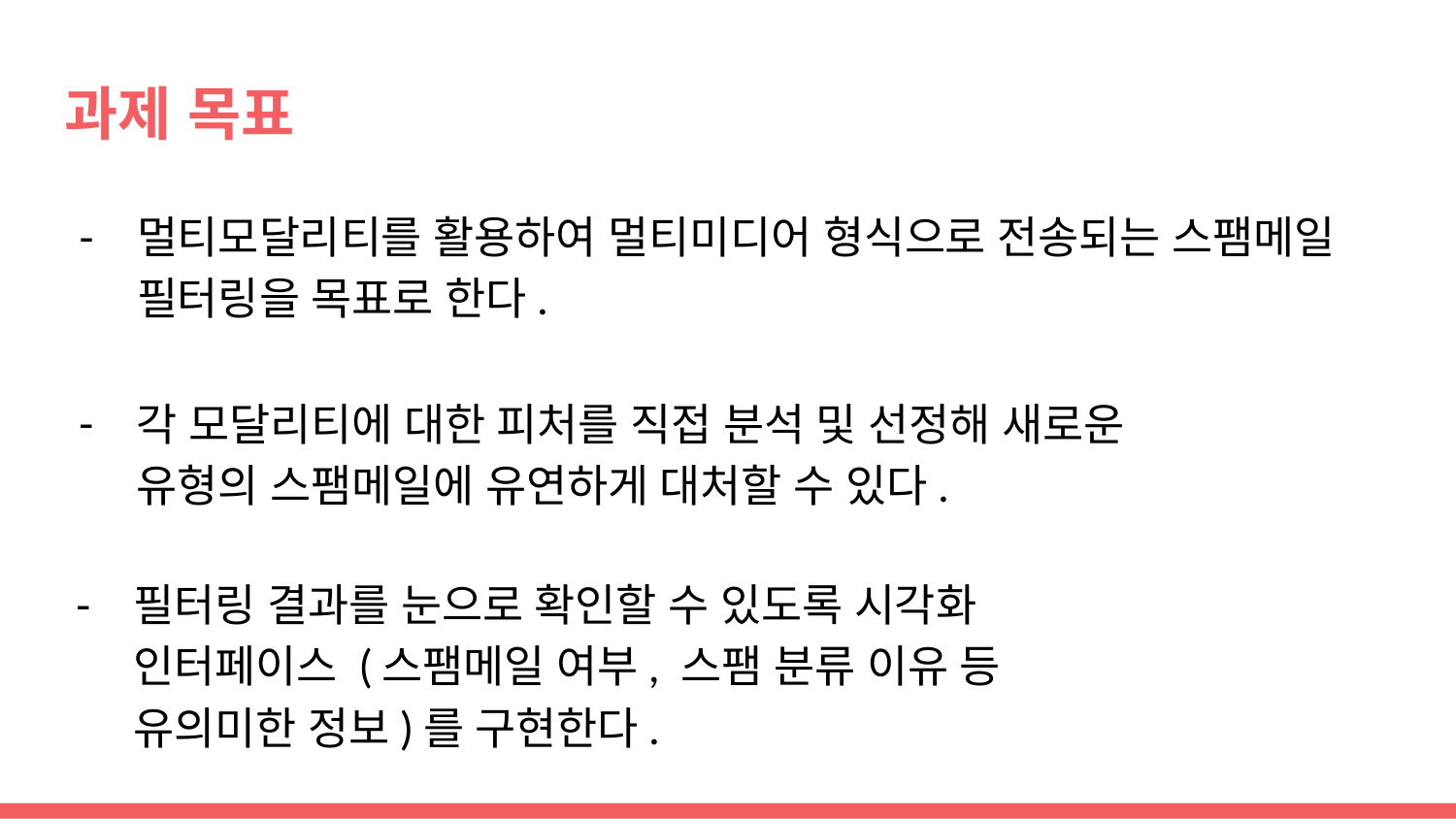

# 과제 목표
멀티모달리티를 활용하여 멀티미디어 형식으로 전송되는 스팸메일 필터링을 목표로 한다.

각 모달리티에 대한 피처를 직접 분석 및 선정해 새로운 유형의 스팸메일에 유연하게 대처할 수 있다.
필터링 결과를 눈으로 확인할 수 있도록 시각화 인터페이스 (스팸메일 여부, 스팸 분류 이유 등 유의미한 정보)를 구현한다.